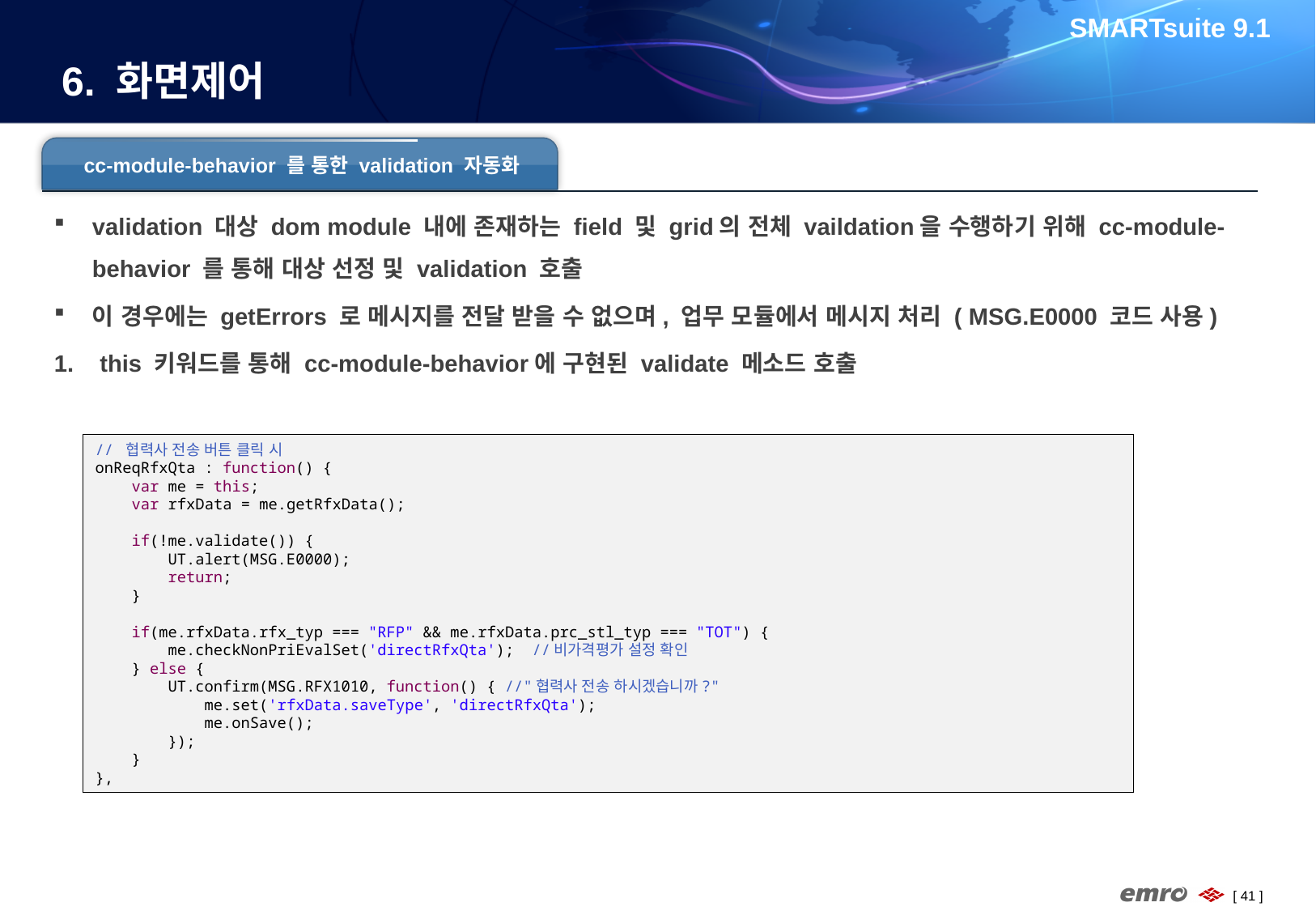

SMARTsuite 9.1
# 6. 화면제어

cc-module-behavior 를 통한 validation 자동화
validation 대상 dom module 내에 존재하는 field 및 grid의 전체 vaildation을 수행하기 위해 cc-module-behavior 를 통해 대상 선정 및 validation 호출
이 경우에는 getErrors 로 메시지를 전달 받을 수 없으며, 업무 모듈에서 메시지 처리 ( MSG.E0000 코드 사용)
this 키워드를 통해 cc-module-behavior에 구현된 validate 메소드 호출
// 협력사 전송 버튼 클릭 시
onReqRfxQta : function() {
    var me = this;
    var rfxData = me.getRfxData();

    if(!me.validate()) {
        UT.alert(MSG.E0000);
        return;
    }

    if(me.rfxData.rfx_typ === "RFP" && me.rfxData.prc_stl_typ === "TOT") {
        me.checkNonPriEvalSet('directRfxQta');  //비가격평가 설정 확인
    } else {
        UT.confirm(MSG.RFX1010, function() { //"협력사 전송 하시겠습니까?"
            me.set('rfxData.saveType', 'directRfxQta');
            me.onSave();
        });
    }
},